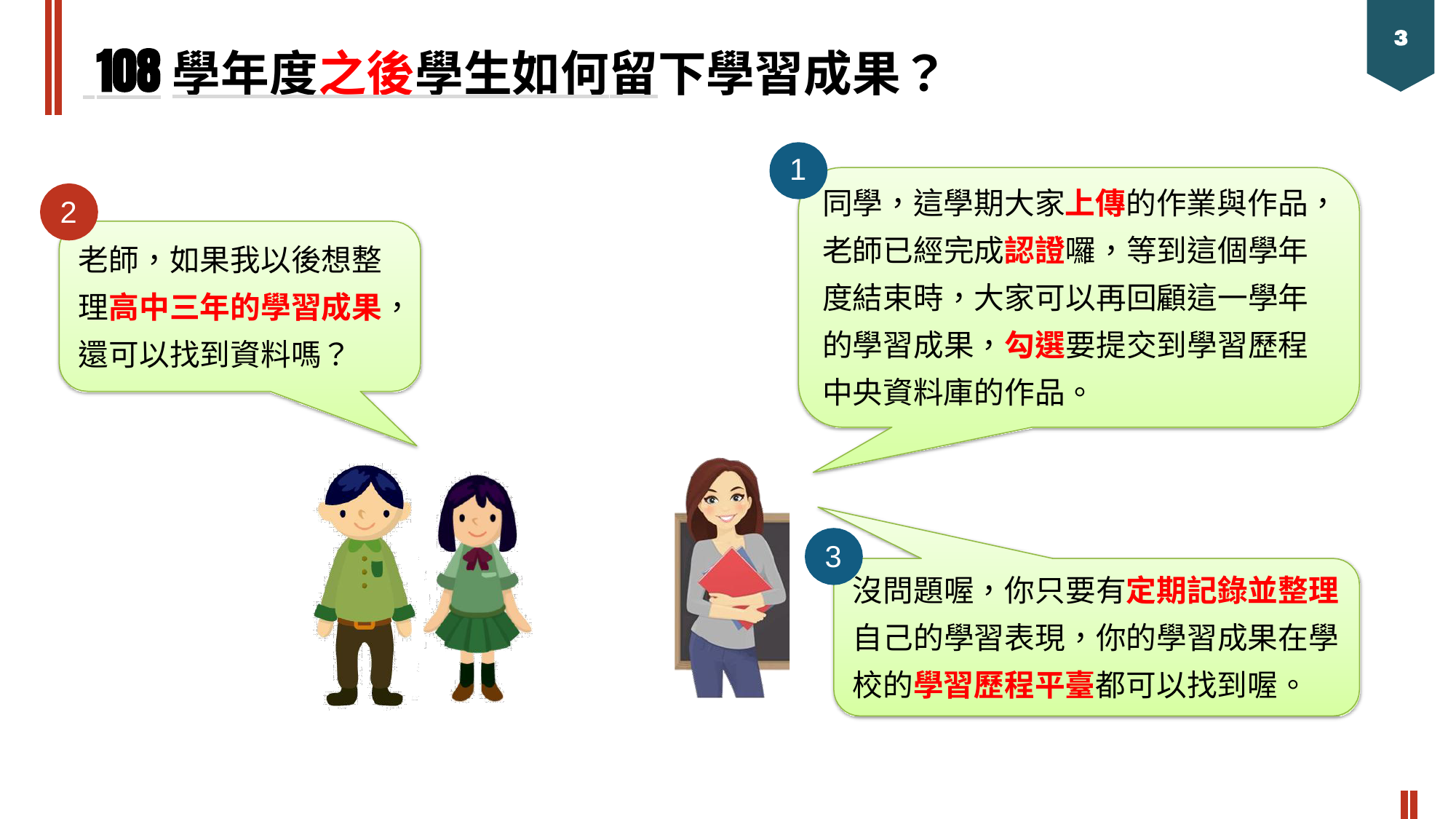

3
# 108學年度之後學生如何留下學習成果？

1
同學，這學期大家上傳的作業與作品，
老師已經完成認證囉，等到這個學年 度結束時，大家可以再回顧這一學年 的學習成果，勾選要提交到學習歷程 中央資料庫的作品。

2
老師，如果我以後想整 理高中三年的學習成果， 還可以找到資料嗎？

3
沒問題喔，你只要有定期記錄並整理 自己的學習表現，你的學習成果在學 校的學習歷程平臺都可以找到喔。